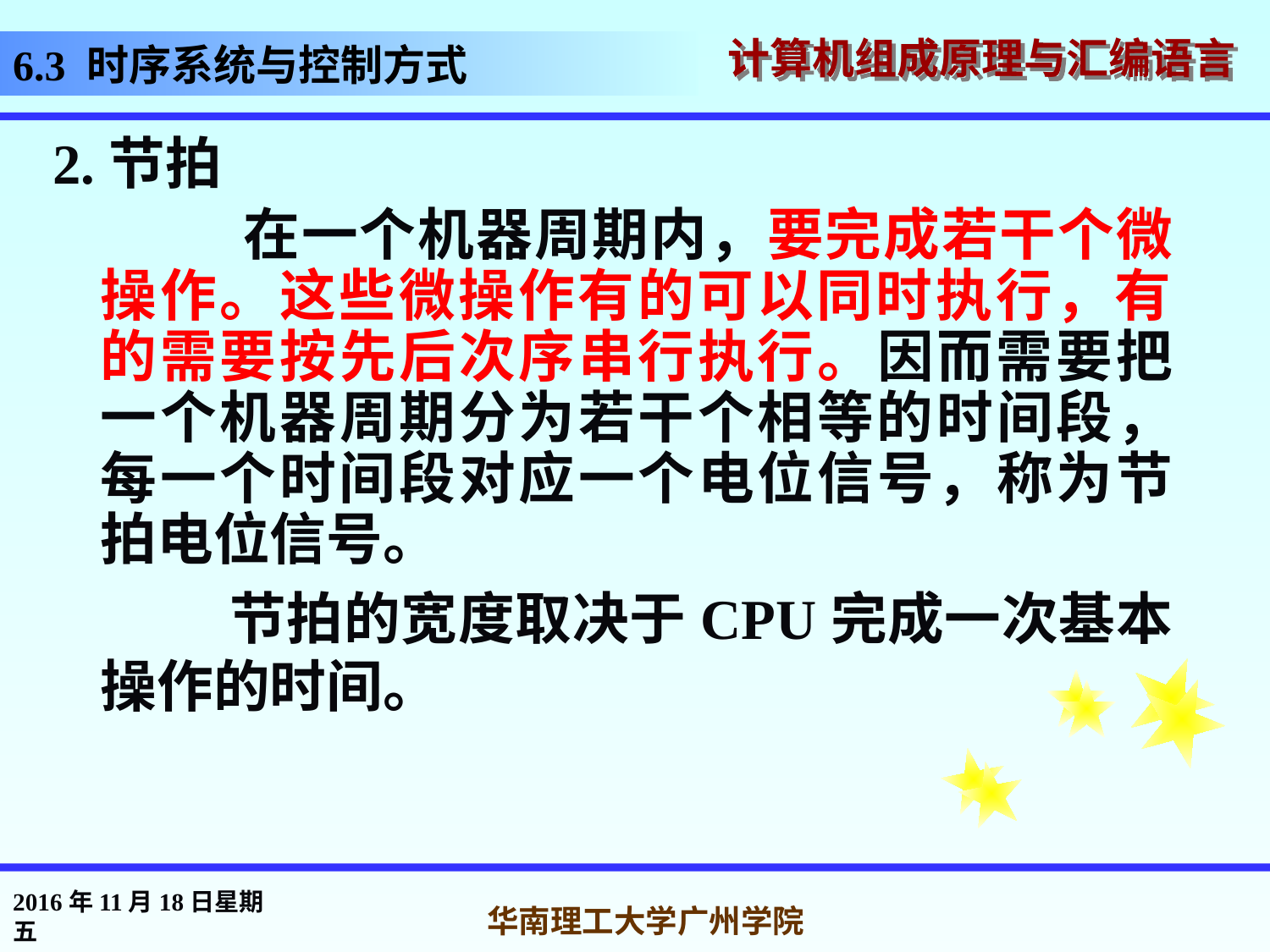

# 6.3 时序系统与控制方式
2.节拍
            在一个机器周期内，要完成若干个微操作。这些微操作有的可以同时执行，有的需要按先后次序串行执行。因而需要把一个机器周期分为若干个相等的时间段，每一个时间段对应一个电位信号，称为节拍电位信号。
            节拍的宽度取决于CPU完成一次基本操作的时间。
2016年11月18日星期五
华南理工大学广州学院